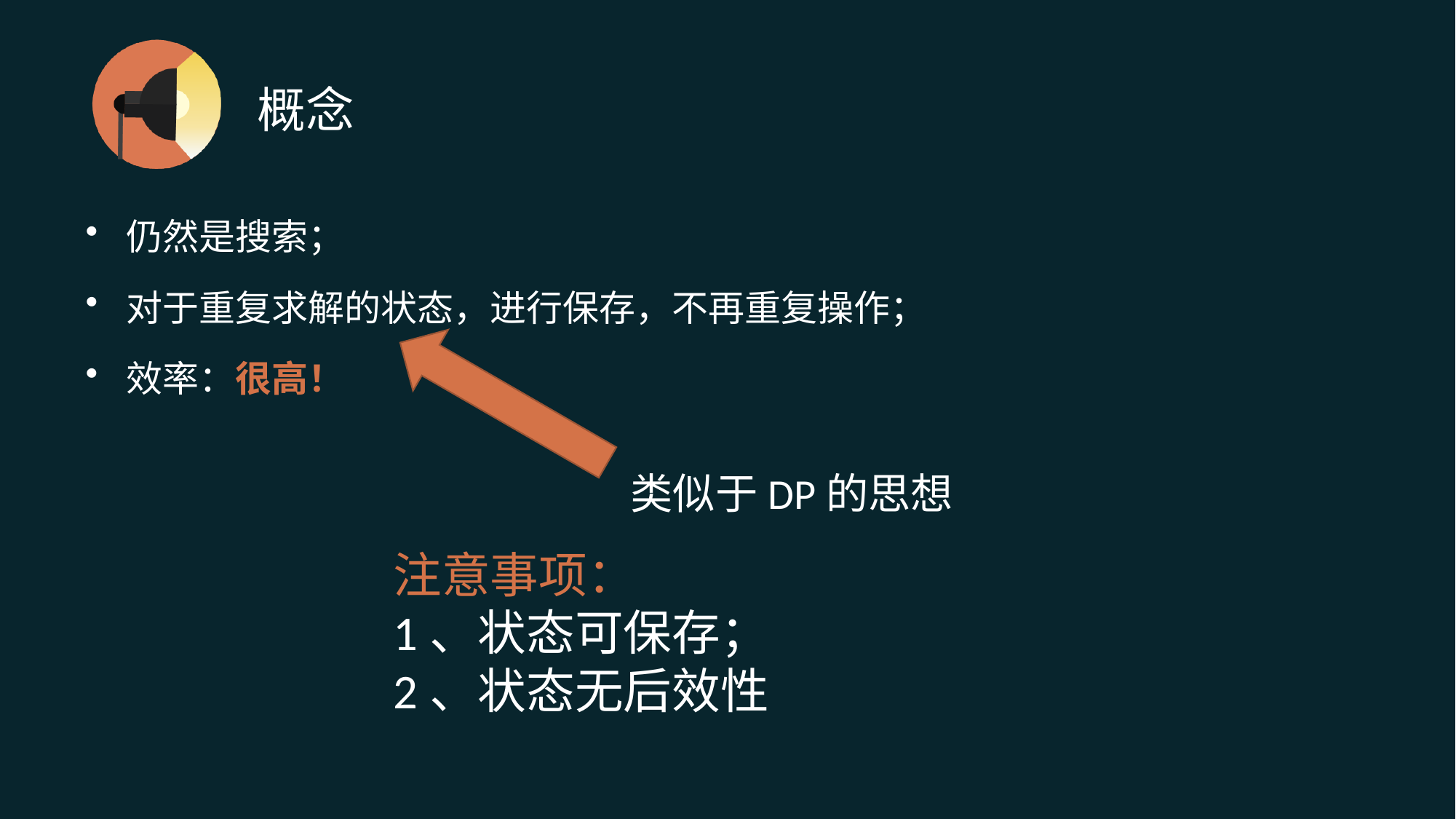

# 概念
仍然是搜索；
对于重复求解的状态，进行保存，不再重复操作；
效率：很高！

类似于DP的思想
注意事项：
1、状态可保存；
2、状态无后效性